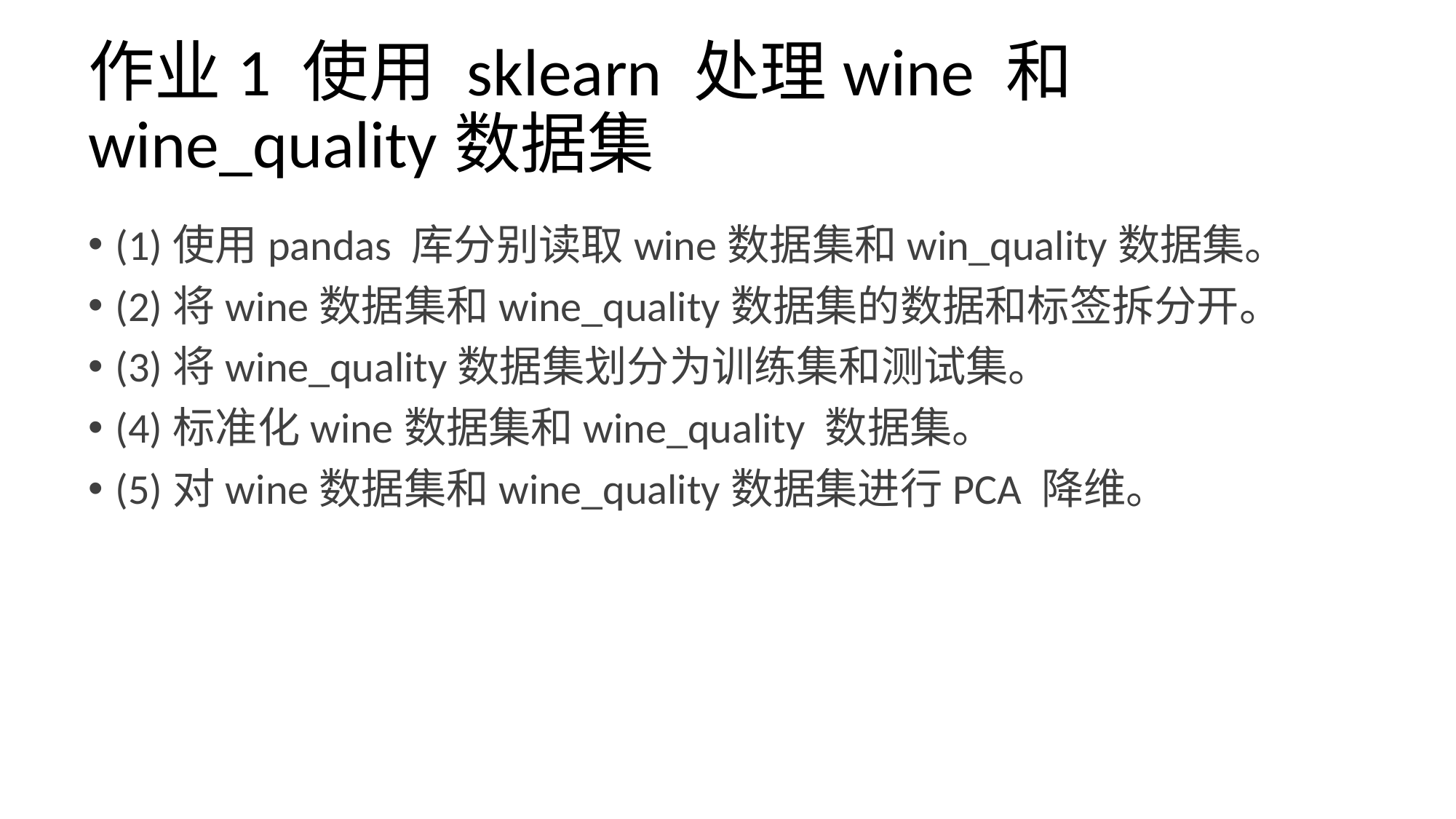

# 作业1 使用 sklearn 处理wine 和wine_quality数据集
(1)使用pandas 库分别读取wine数据集和win_quality数据集。
(2)将wine数据集和wine_quality数据集的数据和标签拆分开。
(3)将wine_quality数据集划分为训练集和测试集。
(4)标准化wine数据集和wine_quality 数据集。
(5)对wine数据集和wine_quality数据集进行PCA 降维。